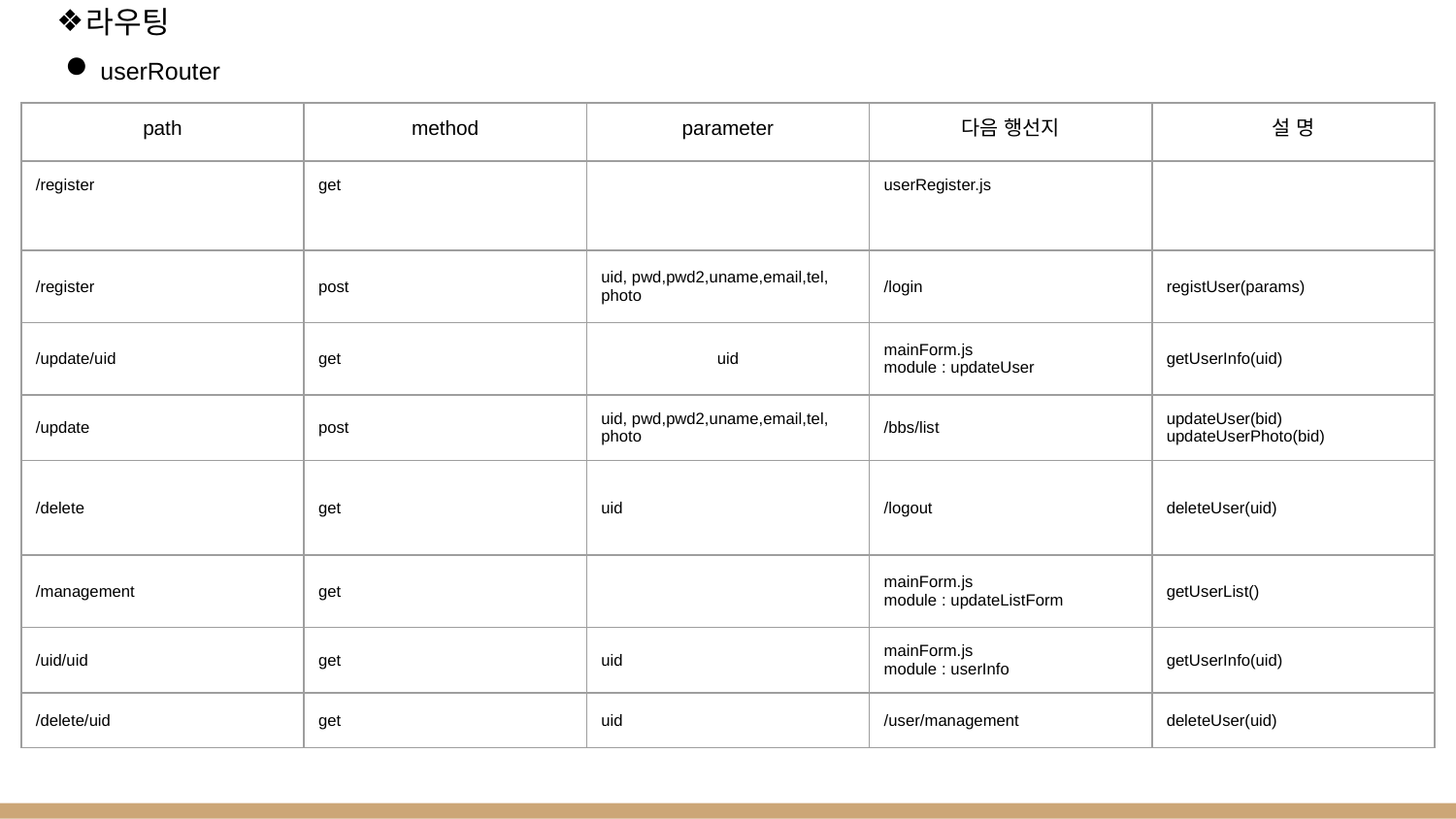

# 라우팅
 userRouter
| path | method | parameter | 다음 행선지 | 설 명 |
| --- | --- | --- | --- | --- |
| /register | get |  | userRegister.js |  |
| /register | post | uid, pwd,pwd2,uname,email,tel, photo | /login | registUser(params) |
| /update/uid | get | uid | mainForm.js module : updateUser | getUserInfo(uid) |
| /update | post | uid, pwd,pwd2,uname,email,tel, photo | /bbs/list | updateUser(bid) updateUserPhoto(bid) |
| /delete | get | uid | /logout | deleteUser(uid) |
| /management | get |  | mainForm.js module : updateListForm | getUserList() |
| /uid/uid | get | uid | mainForm.js module : userInfo | getUserInfo(uid) |
| /delete/uid | get | uid | /user/management | deleteUser(uid) |